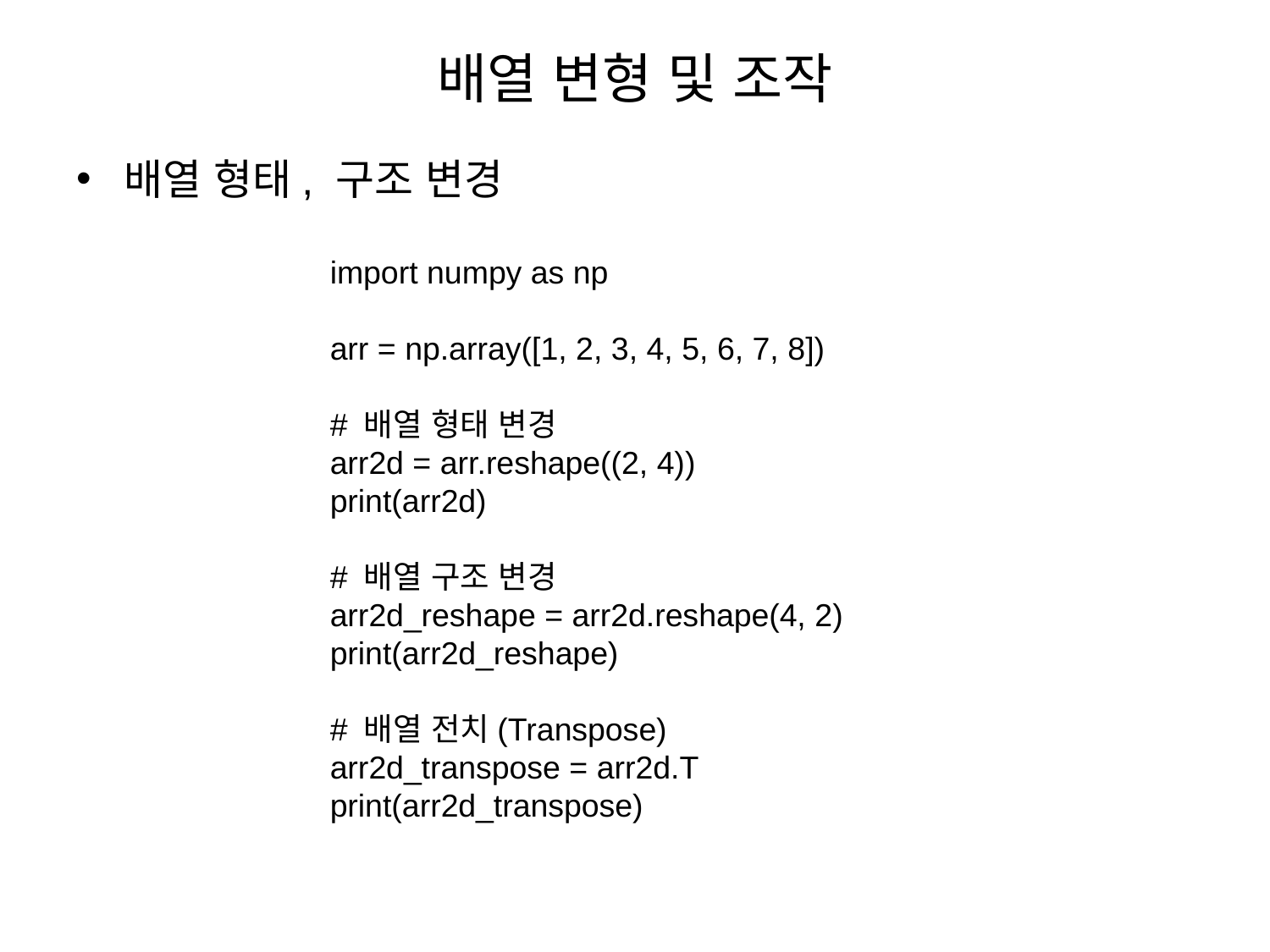

# 배열 변형 및 조작
배열 형태, 구조 변경

import numpy as np

arr = np.array([1, 2, 3, 4, 5, 6, 7, 8])

# 배열 형태 변경
arr2d = arr.reshape((2, 4))
print(arr2d)

# 배열 구조 변경
arr2d_reshape = arr2d.reshape(4, 2)
print(arr2d_reshape)

# 배열 전치(Transpose)
arr2d_transpose = arr2d.T
print(arr2d_transpose)